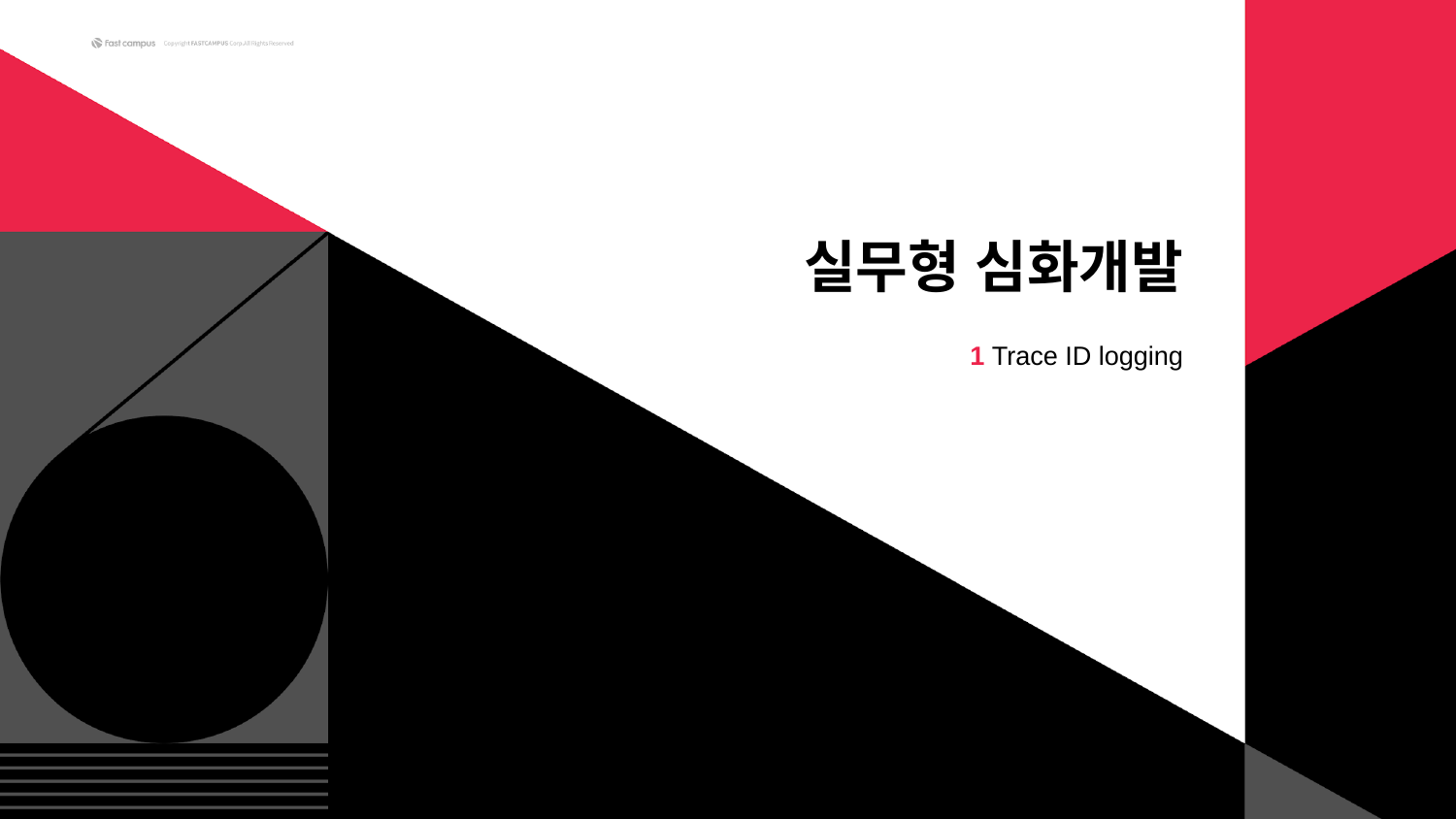

# 실무형 심화개발
1 Trace ID logging